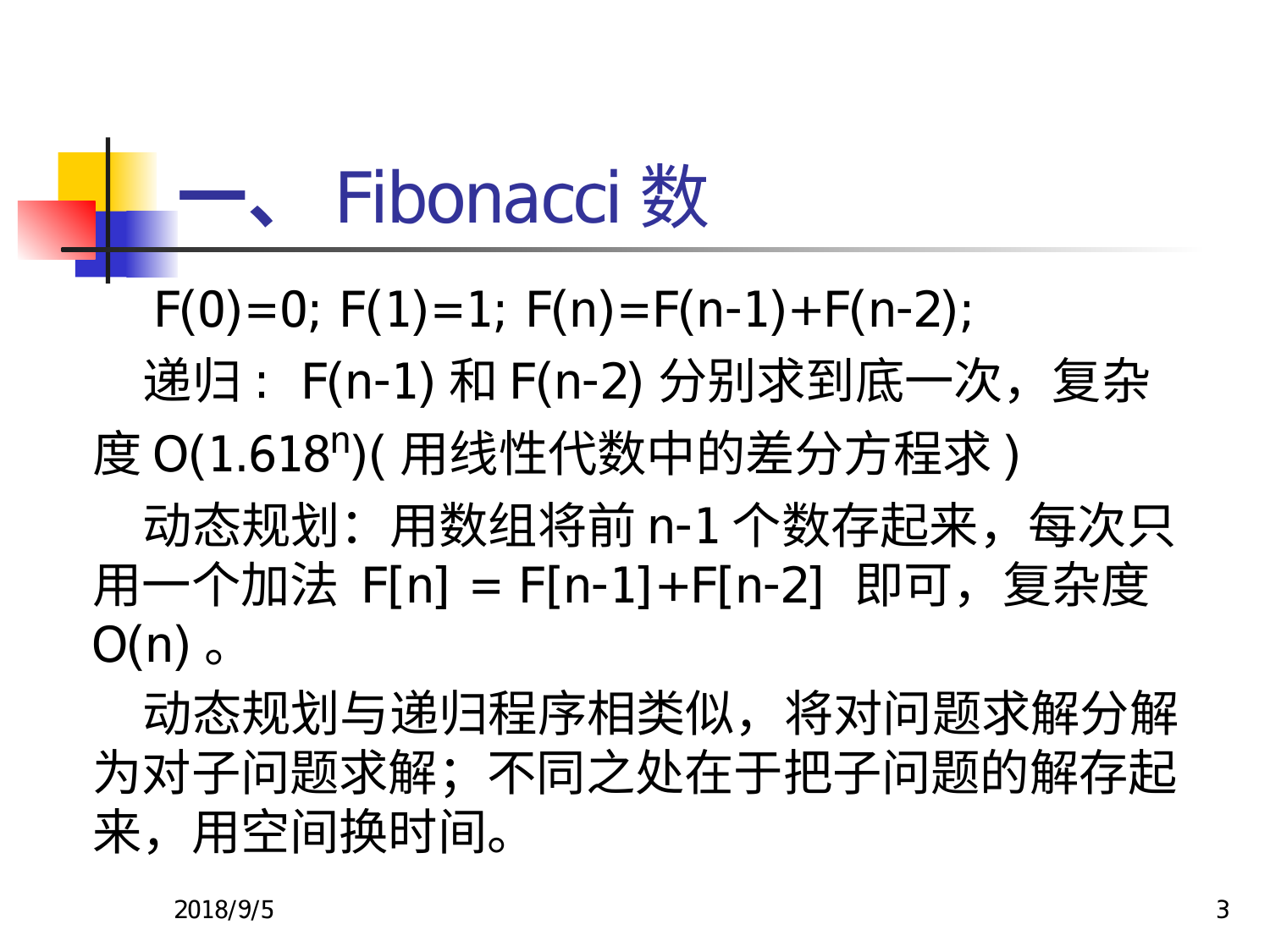

# 一、Fibonacci数
    F(0)=0; F(1)=1; F(n)=F(n-1)+F(n-2);
递归:  F(n-1)和F(n-2)分别求到底一次，复杂度O(1.618n)(用线性代数中的差分方程求)
动态规划：用数组将前n-1个数存起来，每次只用一个加法 F[n] = F[n-1]+F[n-2] 即可，复杂度O(n)。
动态规划与递归程序相类似，将对问题求解分解为对子问题求解；不同之处在于把子问题的解存起来，用空间换时间。
2018/9/5
3